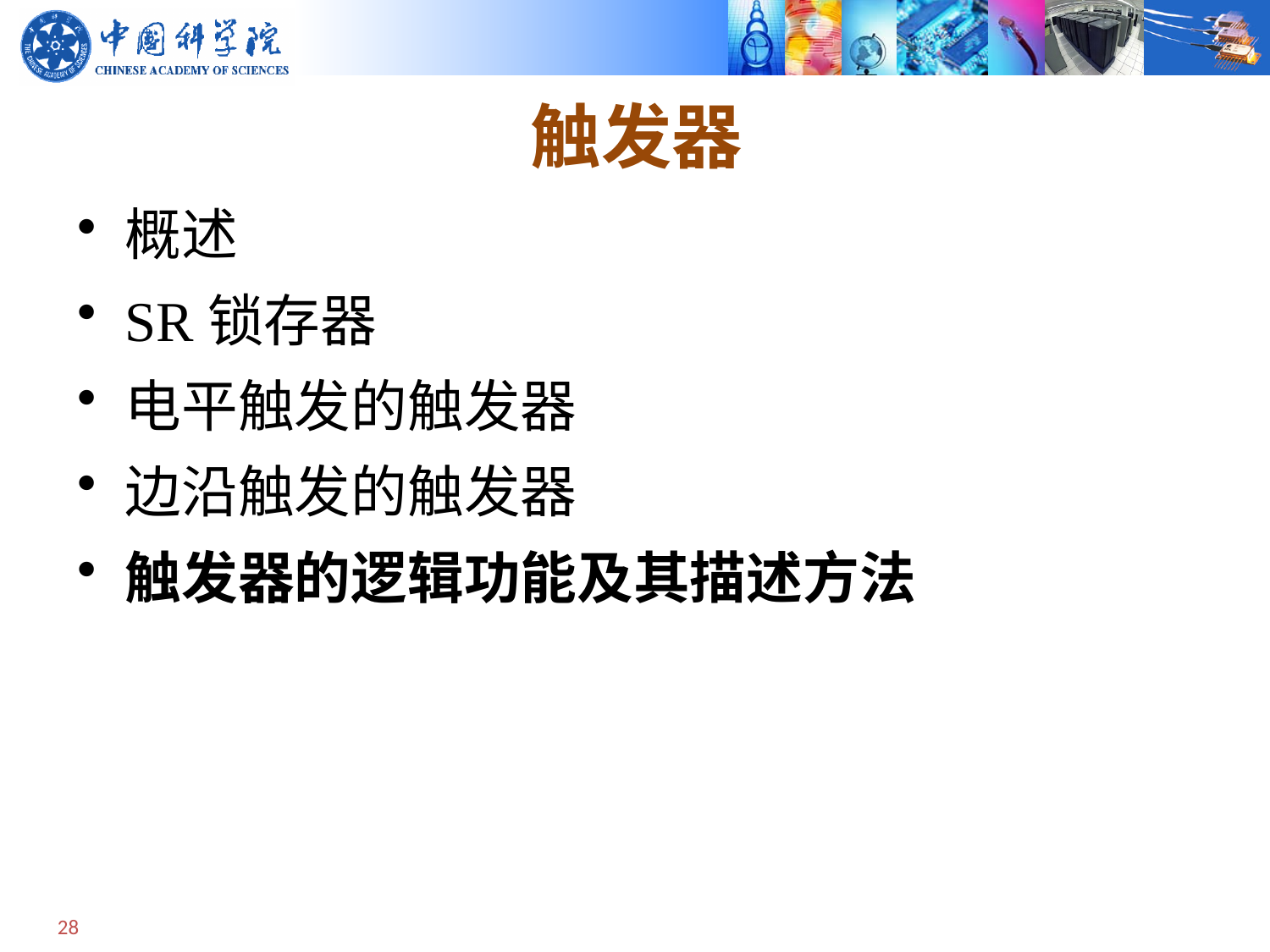

# 触发器
概述
SR锁存器
电平触发的触发器
边沿触发的触发器
触发器的逻辑功能及其描述方法